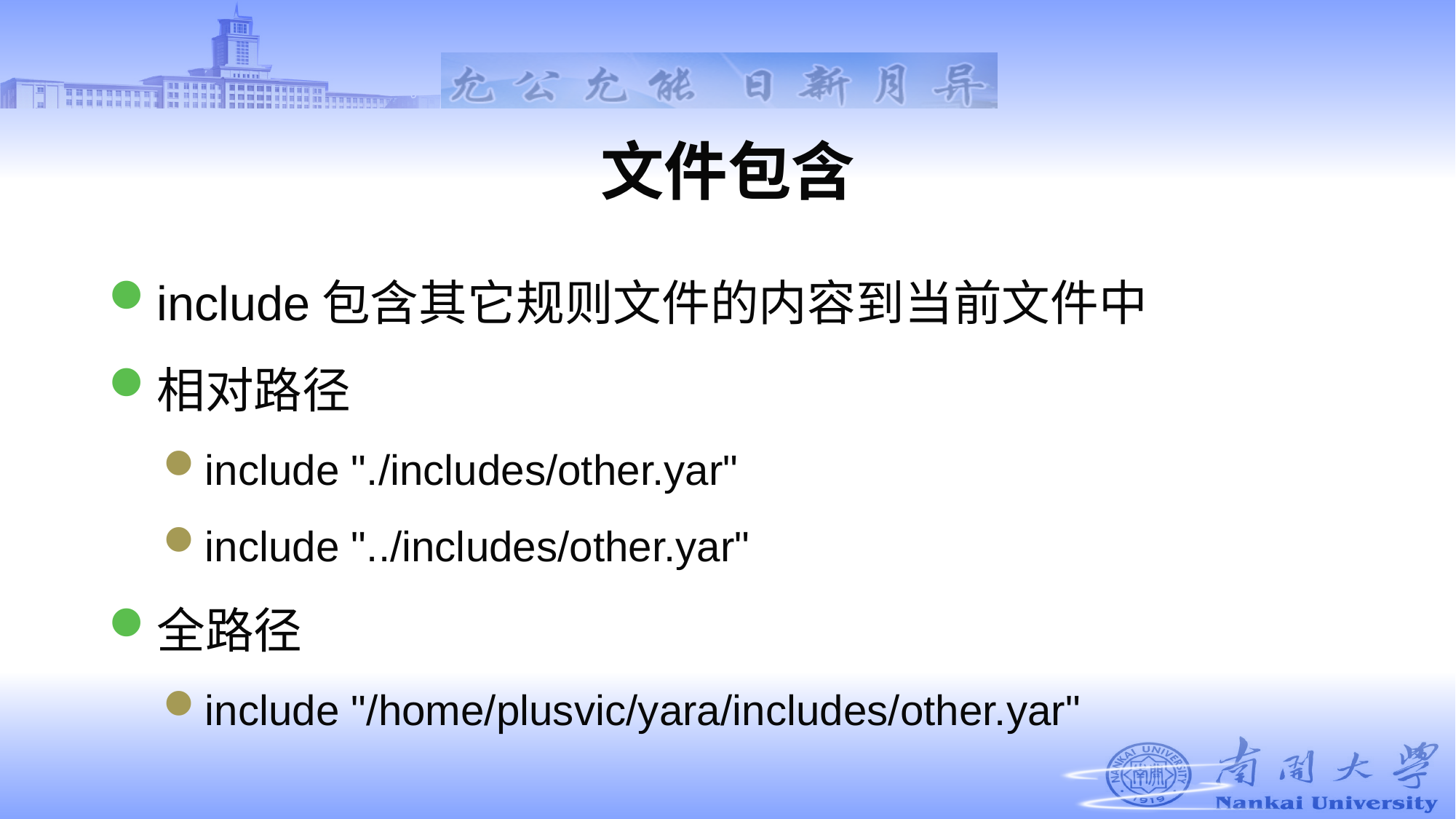

# 文件包含
include包含其它规则文件的内容到当前文件中
相对路径
include "./includes/other.yar"
include "../includes/other.yar"
全路径
include "/home/plusvic/yara/includes/other.yar"